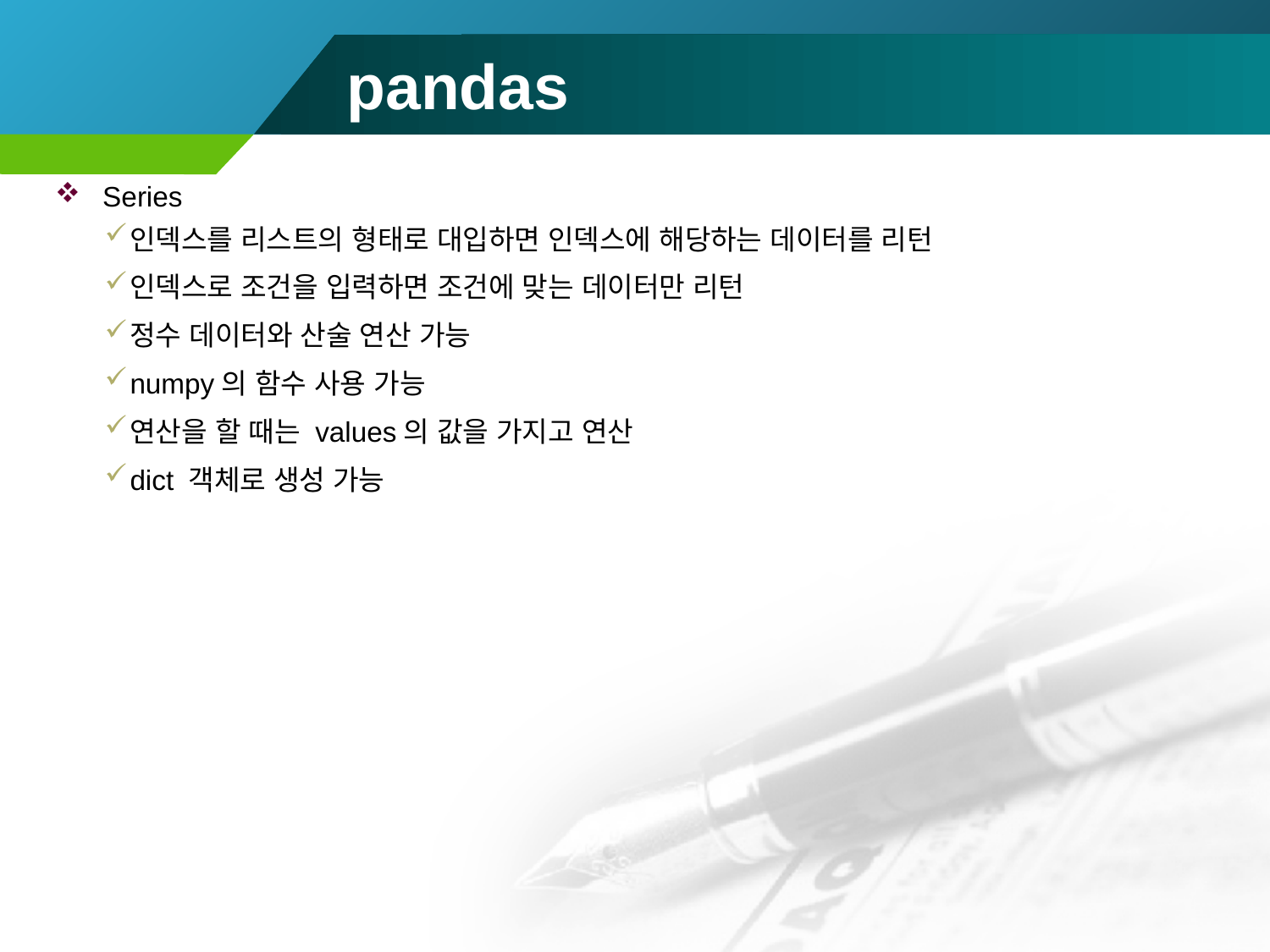

# pandas
Series
인덱스를 리스트의 형태로 대입하면 인덱스에 해당하는 데이터를 리턴
인덱스로 조건을 입력하면 조건에 맞는 데이터만 리턴
정수 데이터와 산술 연산 가능
numpy의 함수 사용 가능
연산을 할 때는 values의 값을 가지고 연산
dict 객체로 생성 가능